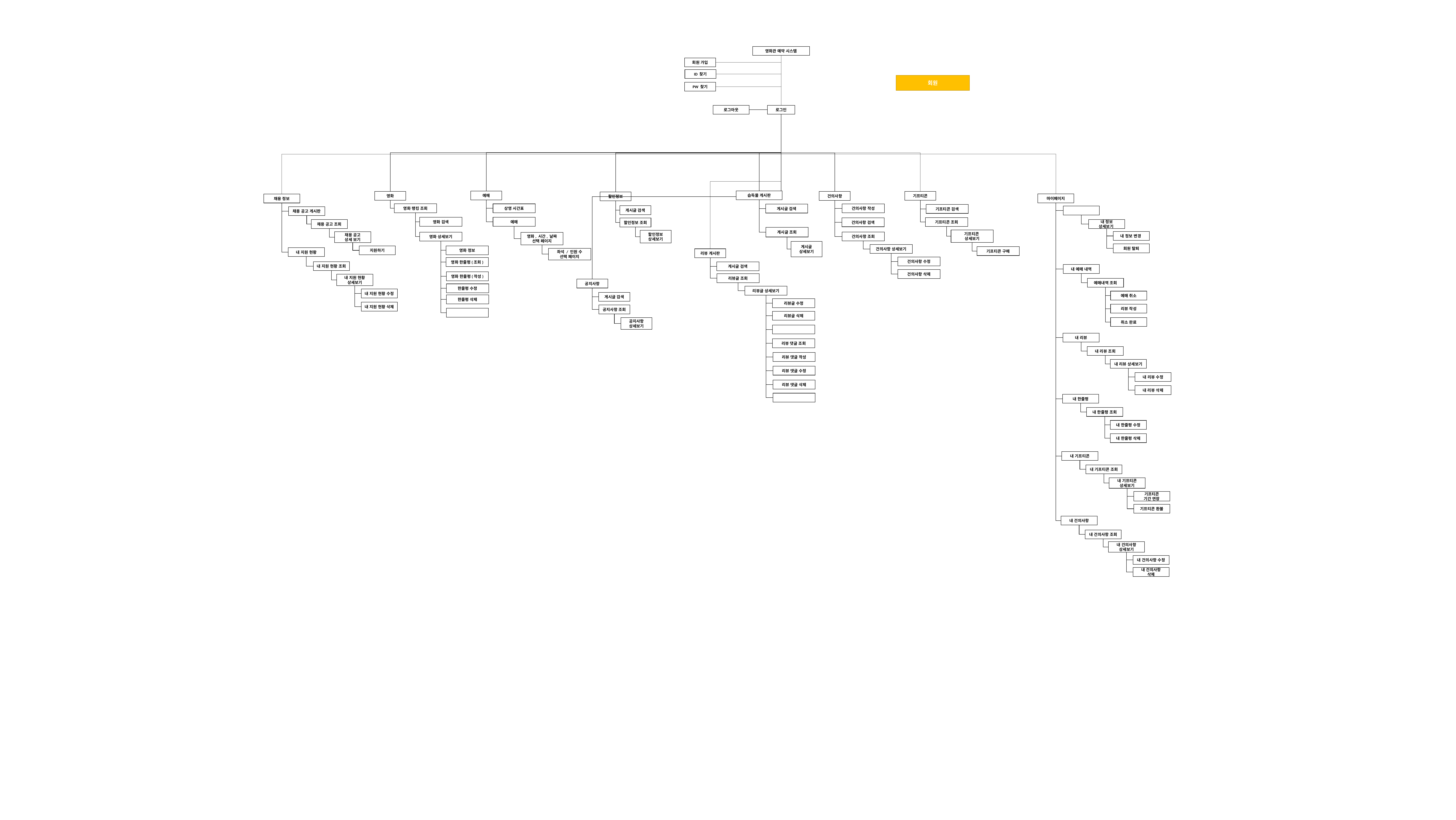

영화관 예약 시스템
회원 가입
ID 찾기
회원
PW 찾기
로그아웃
로그인
습득물 게시판
예매
영화
기프티콘
건의사항
할인정보
마이페이지
채용 정보
영화 랭킹 조회
상영 시간표
건의사항 작성
게시글 검색
기프티콘 검색
게시글 검색
내 정보 조회
채용 공고 게시판
영화 검색
예매
기프티콘 조회
건의사항 검색
할인정보 조회
채용 공고 조회
내 정보
상세보기
게시글 조회
기프티콘
상세보기
할인정보
상세보기
내 정보 변경
채용 공고
상세 보기
건의사항 조회
영화 상세보기
영화, 시간, 날짜
선택 페이지
게시글
상세보기
회원 탈퇴
건의사항 상세보기
영화 정보
지원하기
기프티콘 구매
내 지원 현황
좌석 / 인원 수
선택 페이지
리뷰 게시판
건의사항 수정
영화 한줄평(조회)
내 지원 현황 조회
게시글 검색
내 예매 내역
건의사항 삭제
영화 한줄평(작성)
리뷰글 조회
내 지원 현황 상세보기
예매내역 조회
공지사항
한줄평 수정
리뷰글 상세보기
내 지원 현황 수정
예매 취소
게시글 검색
한줄평 삭제
리뷰글 수정
내 지원 현황 삭제
리뷰 작성
공지사항 조회
영화 한줄평 신고
리뷰글 삭제
공지사항 상세보기
취소 완료
리뷰글 신고
내 리뷰
리뷰 댓글 조회
내 리뷰 조회
리뷰 댓글 작성
내 리뷰 상세보기
리뷰 댓글 수정
내 리뷰 수정
리뷰 댓글 삭제
내 리뷰 삭제
리뷰 댓글 신고
내 한줄평
내 한줄평 조회
내 한줄평 수정
내 한줄평 삭제
내 기프티콘
내 기프티콘 조회
내 기프티콘 상세보기
기프티콘
기간 연장
기프티콘 환불
내 건의사항
내 건의사항 조회
내 건의사항 상세보기
내 건의사항 수정
내 건의사항
삭제